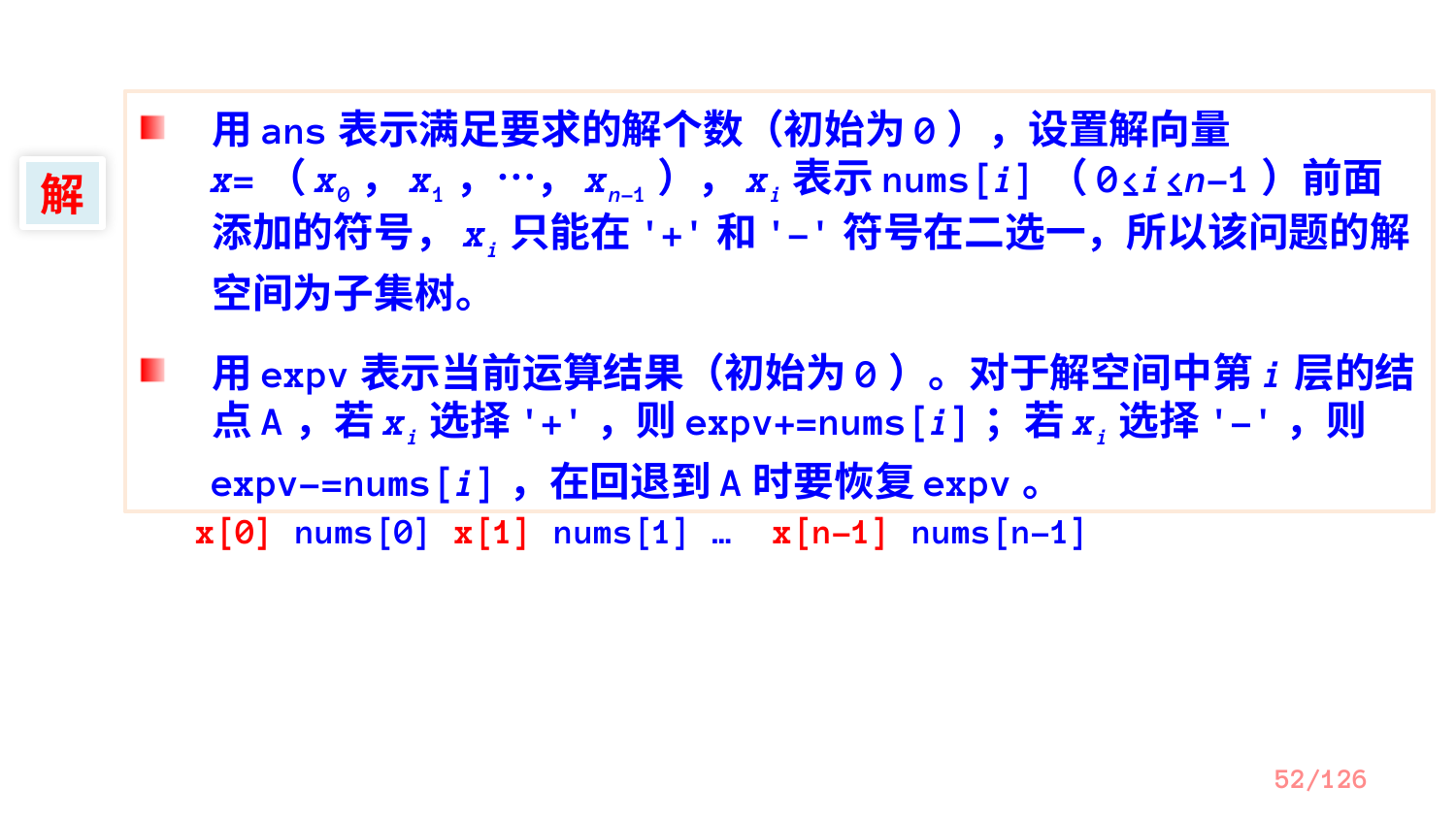

用ans表示满足要求的解个数（初始为0），设置解向量x=（x0，x1，…，xn-1），xi表示nums[i]（0≤i≤n-1）前面添加的符号，xi只能在'+'和'-'符号在二选一，所以该问题的解空间为子集树。
用expv表示当前运算结果（初始为0）。对于解空间中第i层的结点A，若xi选择'+'，则expv+=nums[i]；若xi选择'-'，则expv-=nums[i]，在回退到A时要恢复expv。
解
x[0] nums[0] x[1] nums[1] …  x[n-1] nums[n-1]
52/126